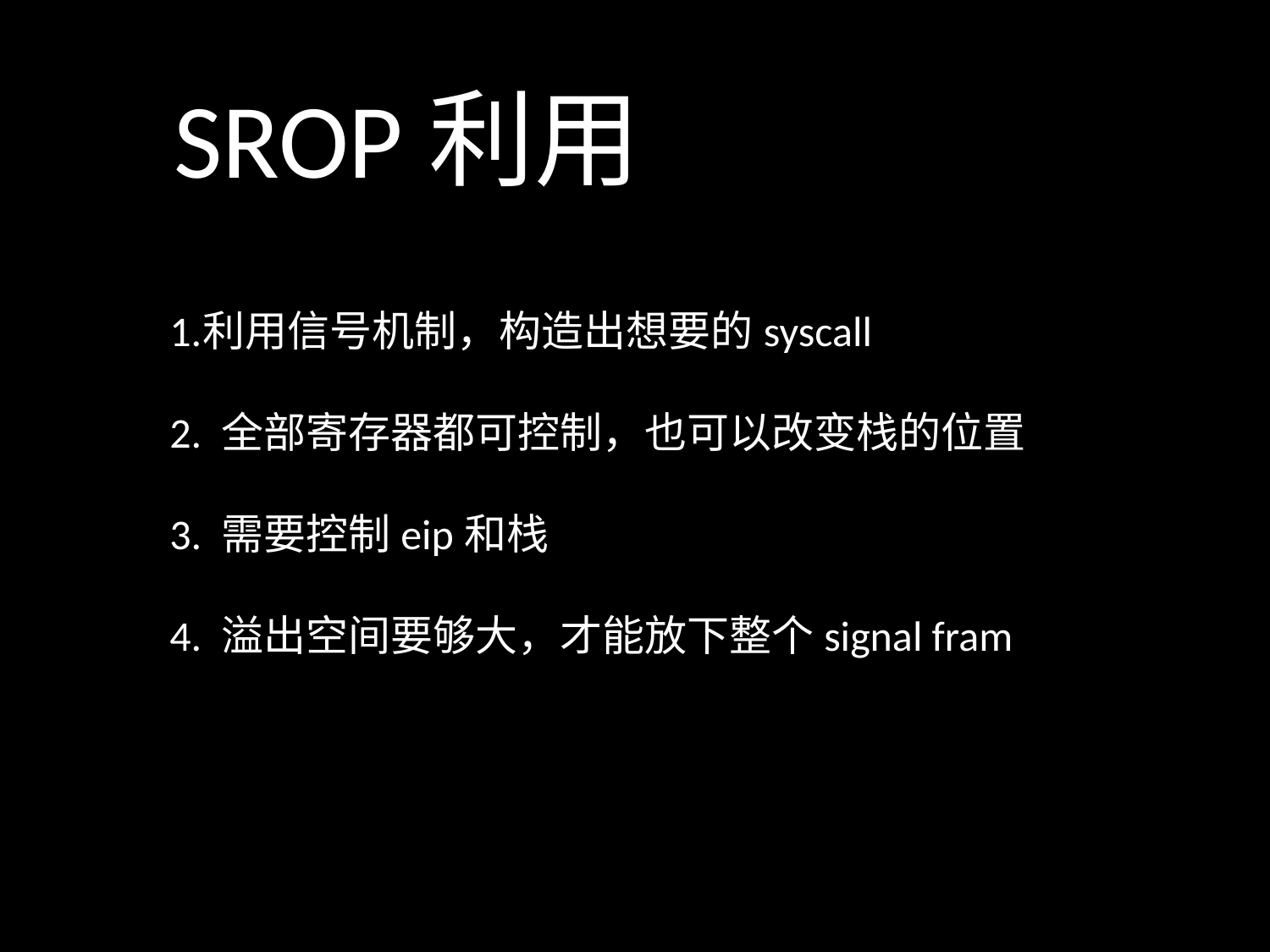

SROP利用
利用信号机制，构造出想要的syscall

2. 全部寄存器都可控制，也可以改变栈的位置

3. 需要控制eip和栈

4. 溢出空间要够大，才能放下整个signal fram